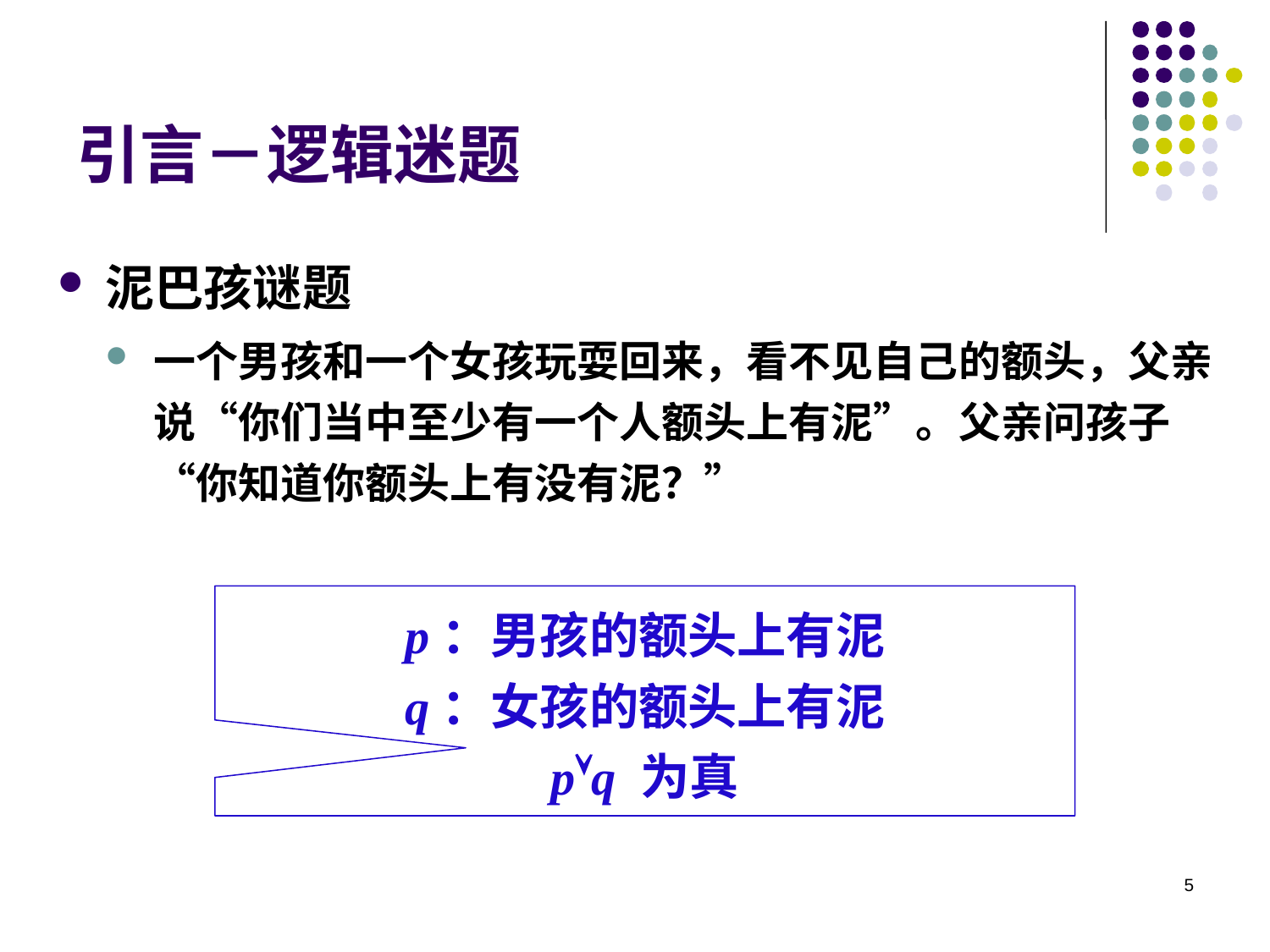

# 引言－逻辑迷题
泥巴孩谜题
一个男孩和一个女孩玩耍回来，看不见自己的额头，父亲说“你们当中至少有一个人额头上有泥”。父亲问孩子“你知道你额头上有没有泥？”
p：男孩的额头上有泥
q：女孩的额头上有泥
p∨q 为真
5